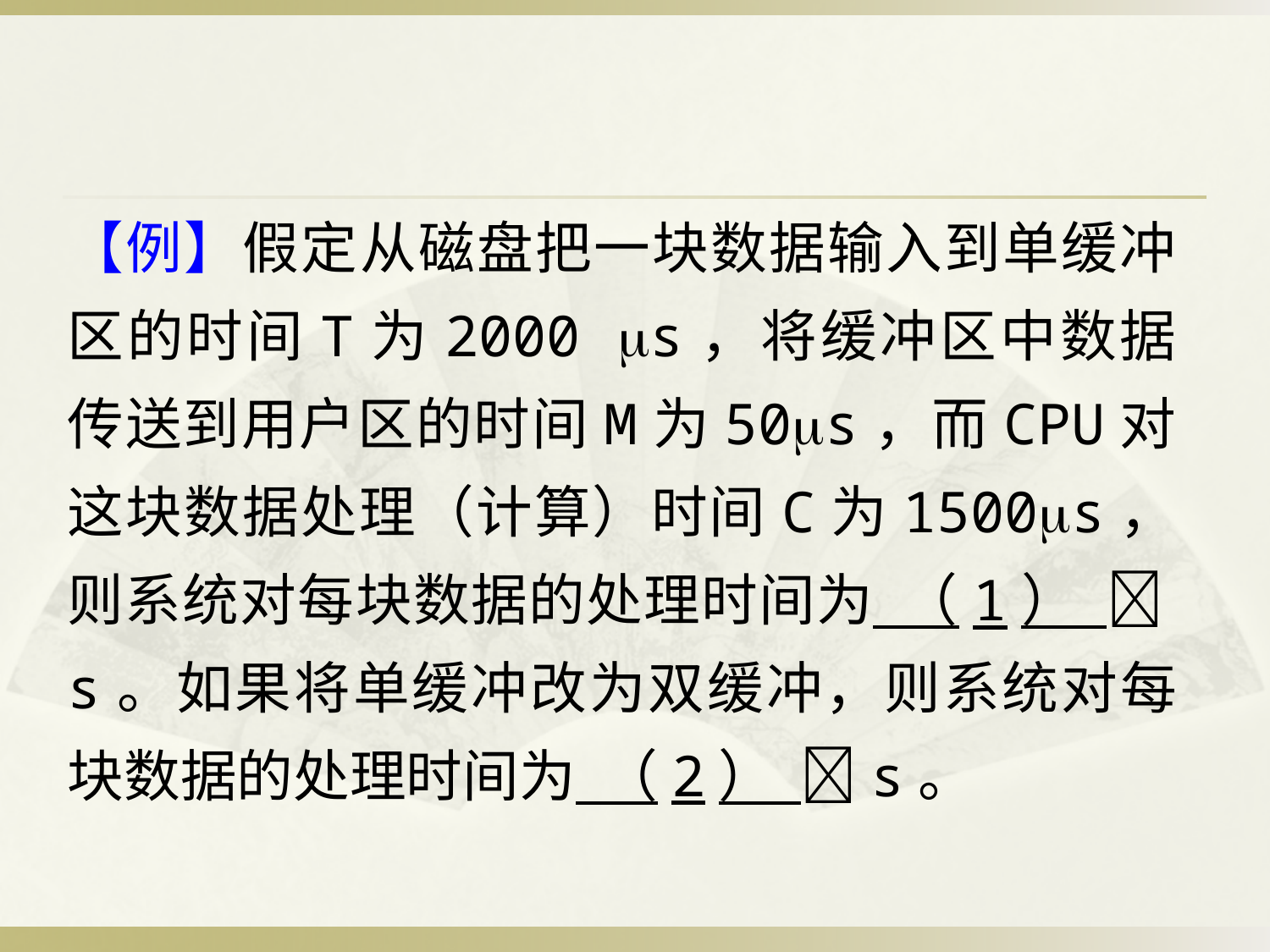

【例】假定从磁盘把一块数据输入到单缓冲区的时间T为2000 μs，将缓冲区中数据传送到用户区的时间M为50μs，而CPU对这块数据处理（计算）时间C为1500μs，则系统对每块数据的处理时间为  （1）  μs。如果将单缓冲改为双缓冲，则系统对每块数据的处理时间为  （2）  μs。